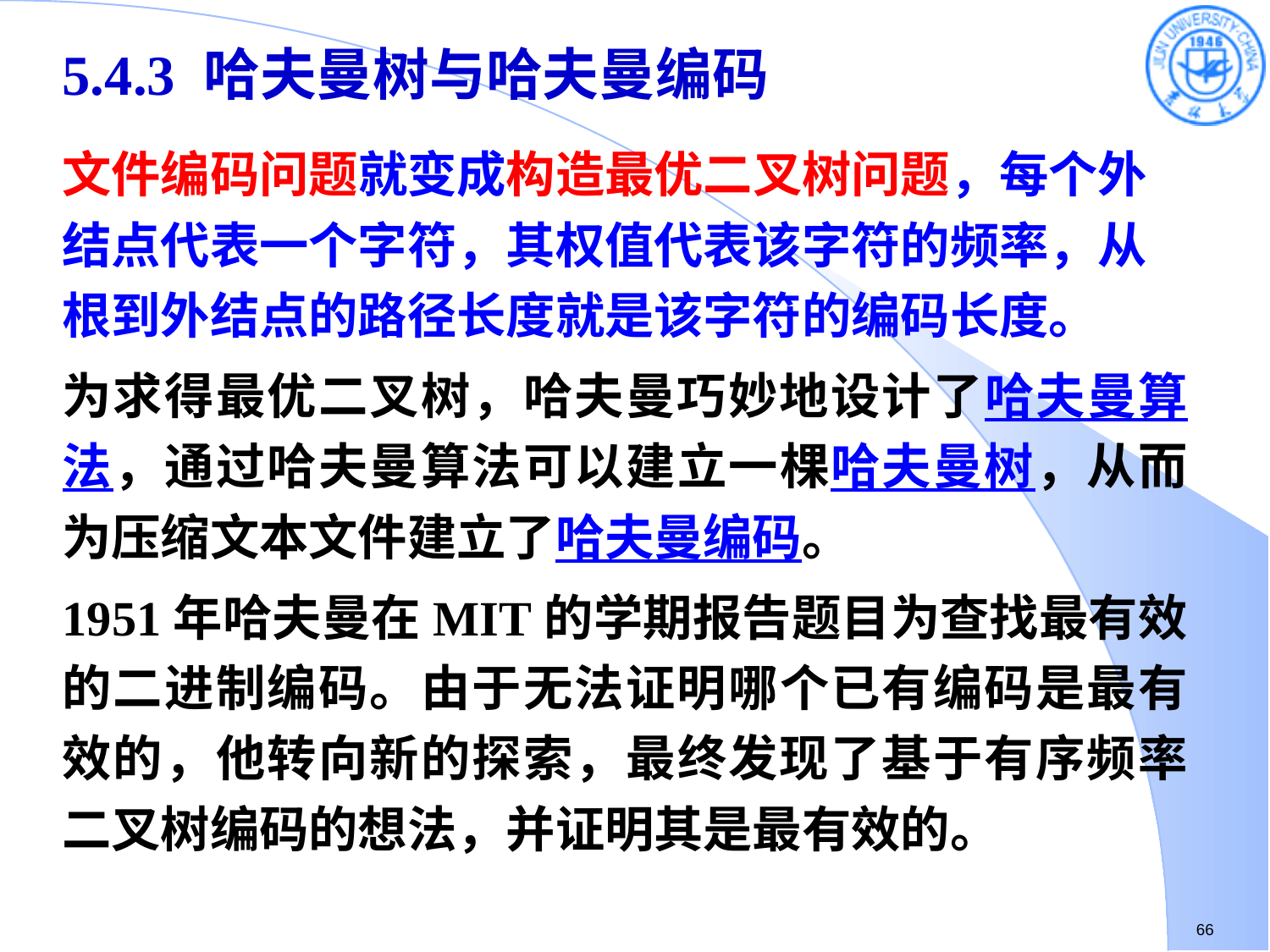

5.4.3 哈夫曼树与哈夫曼编码
文件编码问题就变成构造最优二叉树问题，每个外结点代表一个字符，其权值代表该字符的频率，从根到外结点的路径长度就是该字符的编码长度。
为求得最优二叉树，哈夫曼巧妙地设计了哈夫曼算法，通过哈夫曼算法可以建立一棵哈夫曼树，从而为压缩文本文件建立了哈夫曼编码。
1951年哈夫曼在MIT的学期报告题目为查找最有效的二进制编码。由于无法证明哪个已有编码是最有效的，他转向新的探索，最终发现了基于有序频率二叉树编码的想法，并证明其是最有效的。